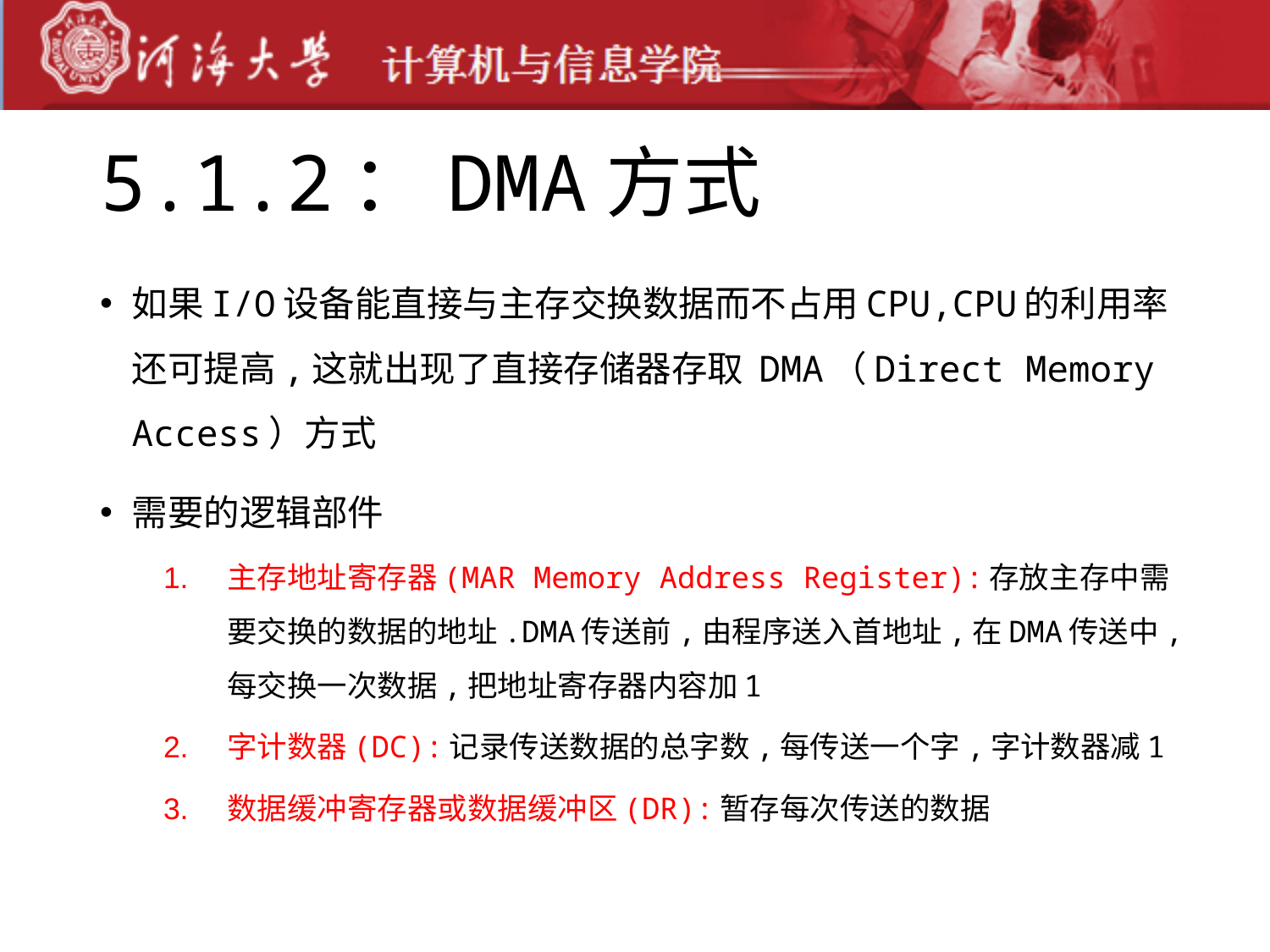

# 5.1.2：DMA方式
如果I/O设备能直接与主存交换数据而不占用CPU,CPU的利用率还可提高,这就出现了直接存储器存取 DMA（Direct Memory Access）方式
需要的逻辑部件
主存地址寄存器(MAR Memory Address Register):存放主存中需要交换的数据的地址.DMA传送前,由程序送入首地址,在DMA传送中,每交换一次数据,把地址寄存器内容加1
字计数器(DC):记录传送数据的总字数,每传送一个字,字计数器减1
数据缓冲寄存器或数据缓冲区(DR):暂存每次传送的数据